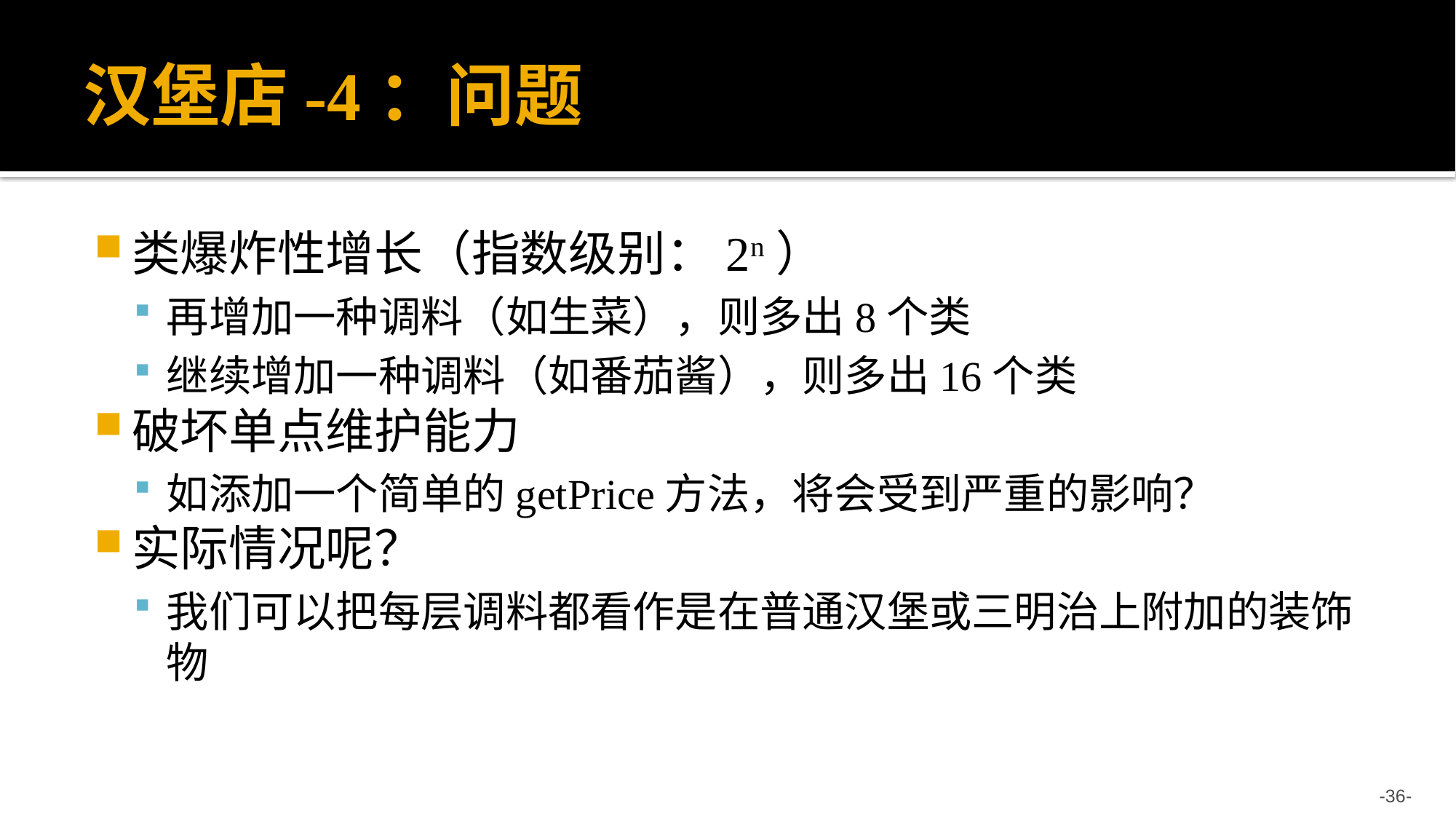

# 汉堡店-4：问题
类爆炸性增长（指数级别：2n）
再增加一种调料（如生菜），则多出8个类
继续增加一种调料（如番茄酱），则多出16个类
破坏单点维护能力
如添加一个简单的getPrice方法，将会受到严重的影响？
实际情况呢？
我们可以把每层调料都看作是在普通汉堡或三明治上附加的装饰物
-36-